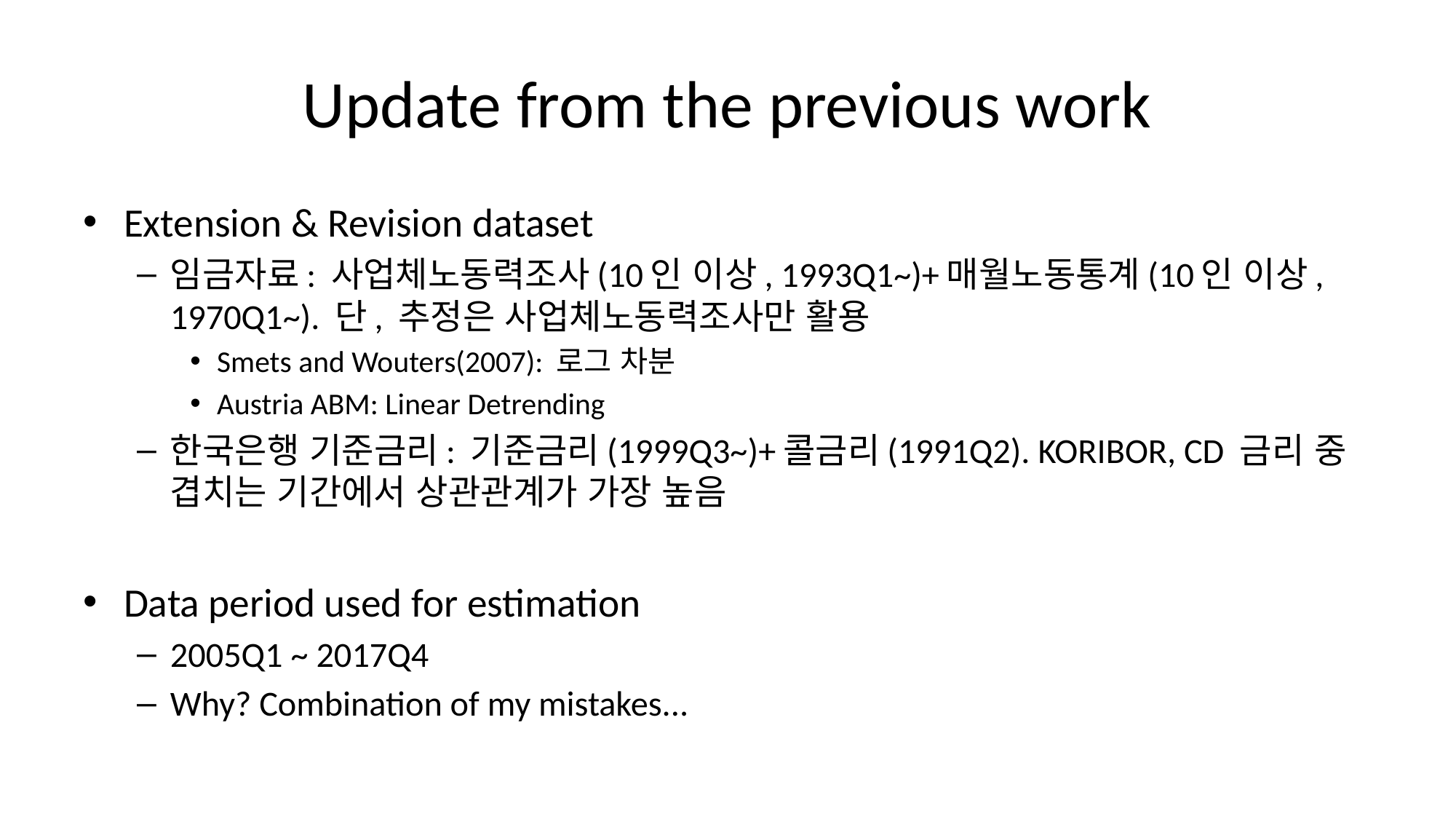

# Update from the previous work
Extension & Revision dataset
임금자료: 사업체노동력조사(10인 이상, 1993Q1~)+매월노동통계(10인 이상, 1970Q1~). 단, 추정은 사업체노동력조사만 활용
Smets and Wouters(2007): 로그 차분
Austria ABM: Linear Detrending
한국은행 기준금리: 기준금리(1999Q3~)+콜금리(1991Q2). KORIBOR, CD 금리 중 겹치는 기간에서 상관관계가 가장 높음

Data period used for estimation
2005Q1 ~ 2017Q4
Why? Combination of my mistakes...